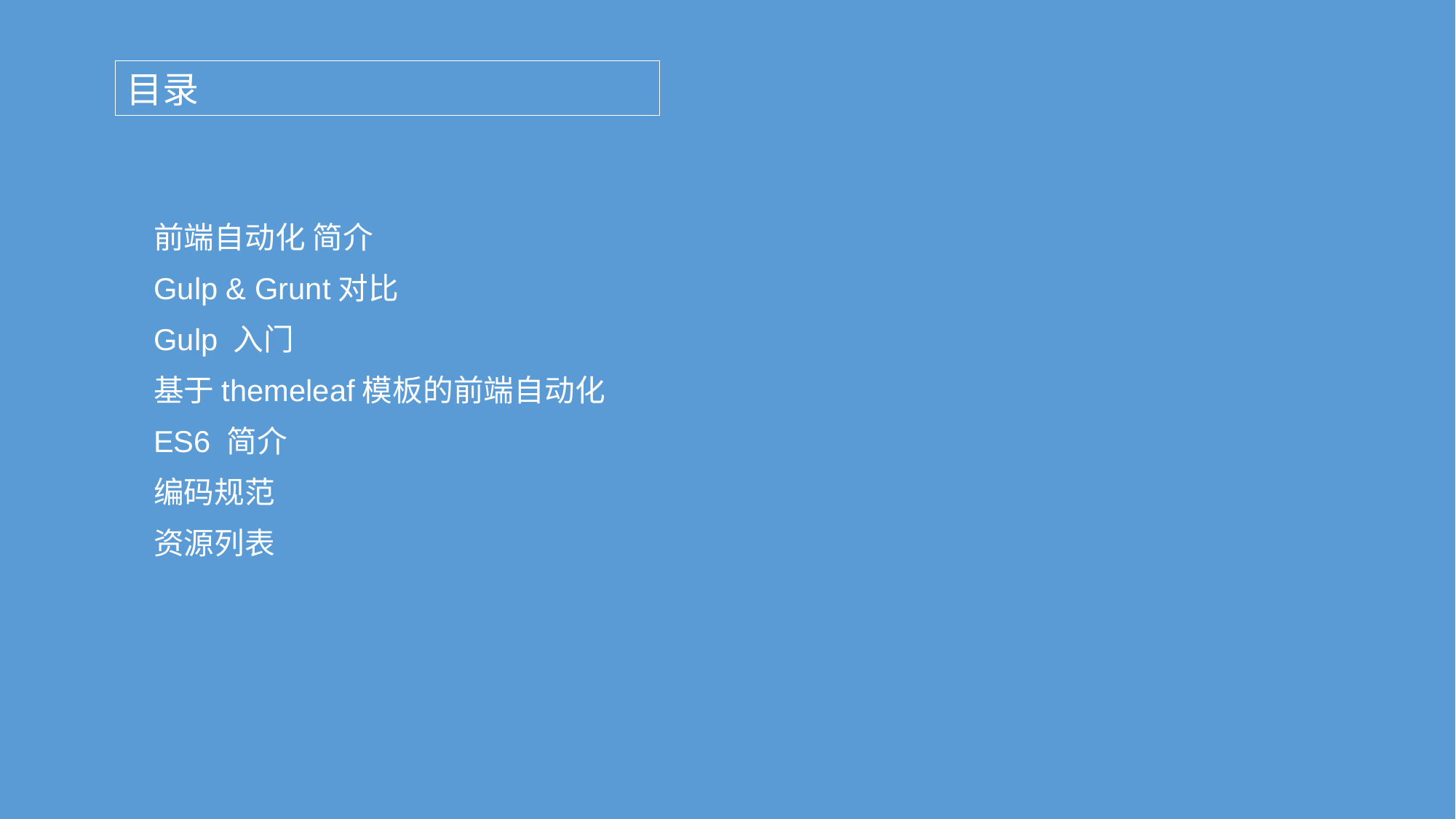

目录
前端自动化 简介
Gulp & Grunt对比
Gulp 入门
基于themeleaf模板的前端自动化
ES6 简介
编码规范
资源列表